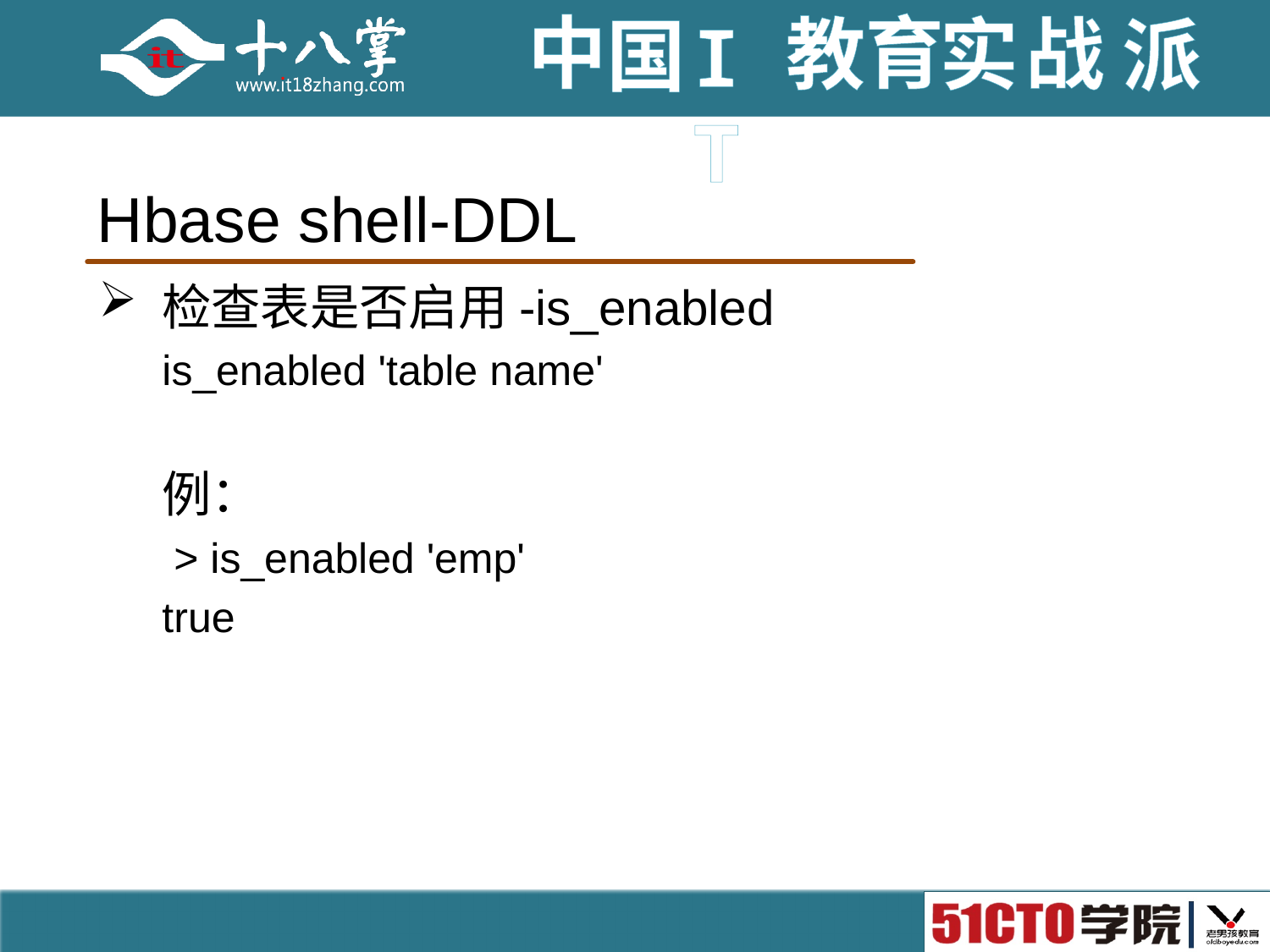

# Hbase shell-DDL
检查表是否启用-is_enabled
is_enabled 'table name'

例：
 > is_enabled 'emp'
true